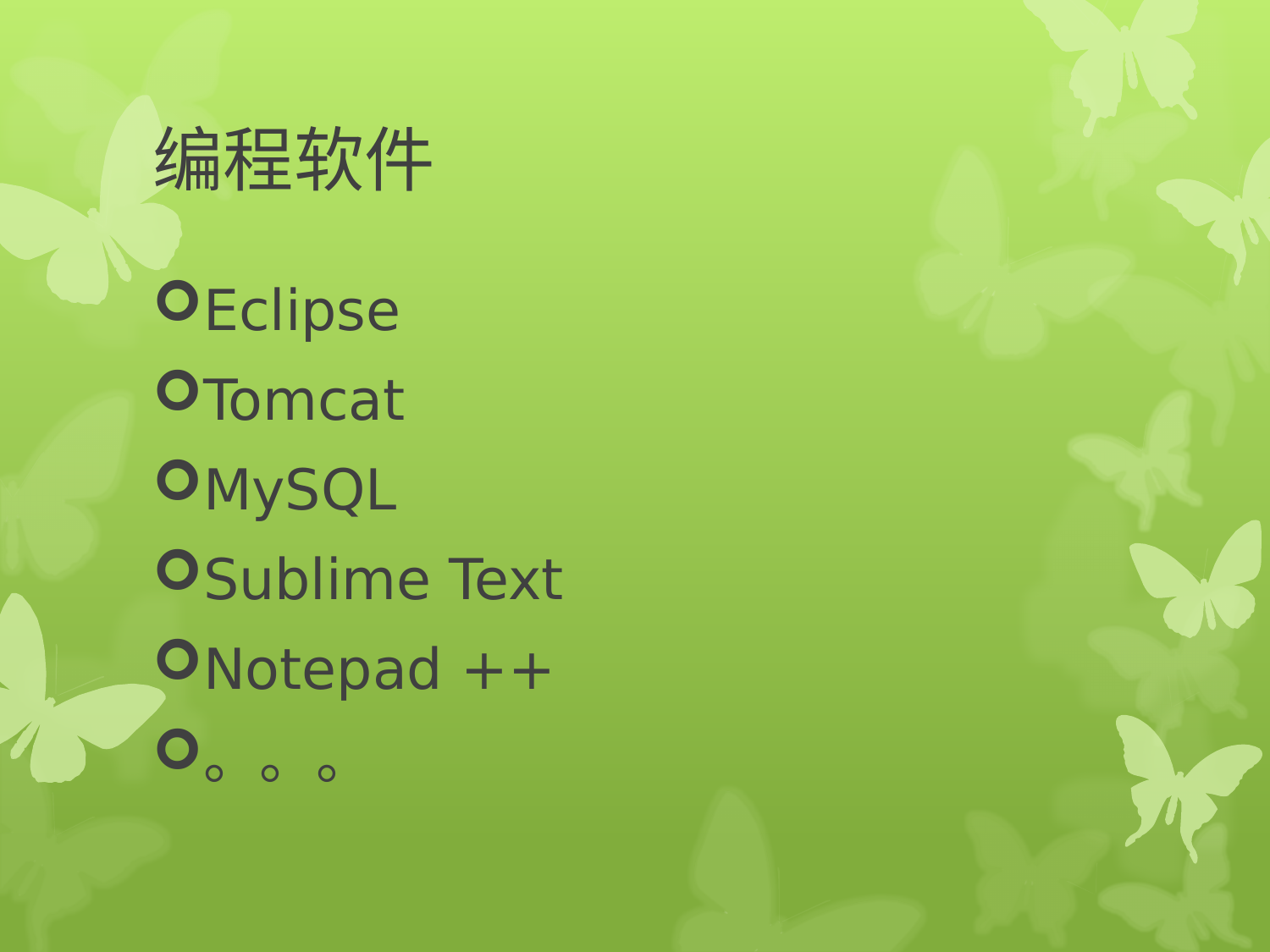

# 编程软件
Eclipse
Tomcat
MySQL
Sublime Text
Notepad ++
。。。